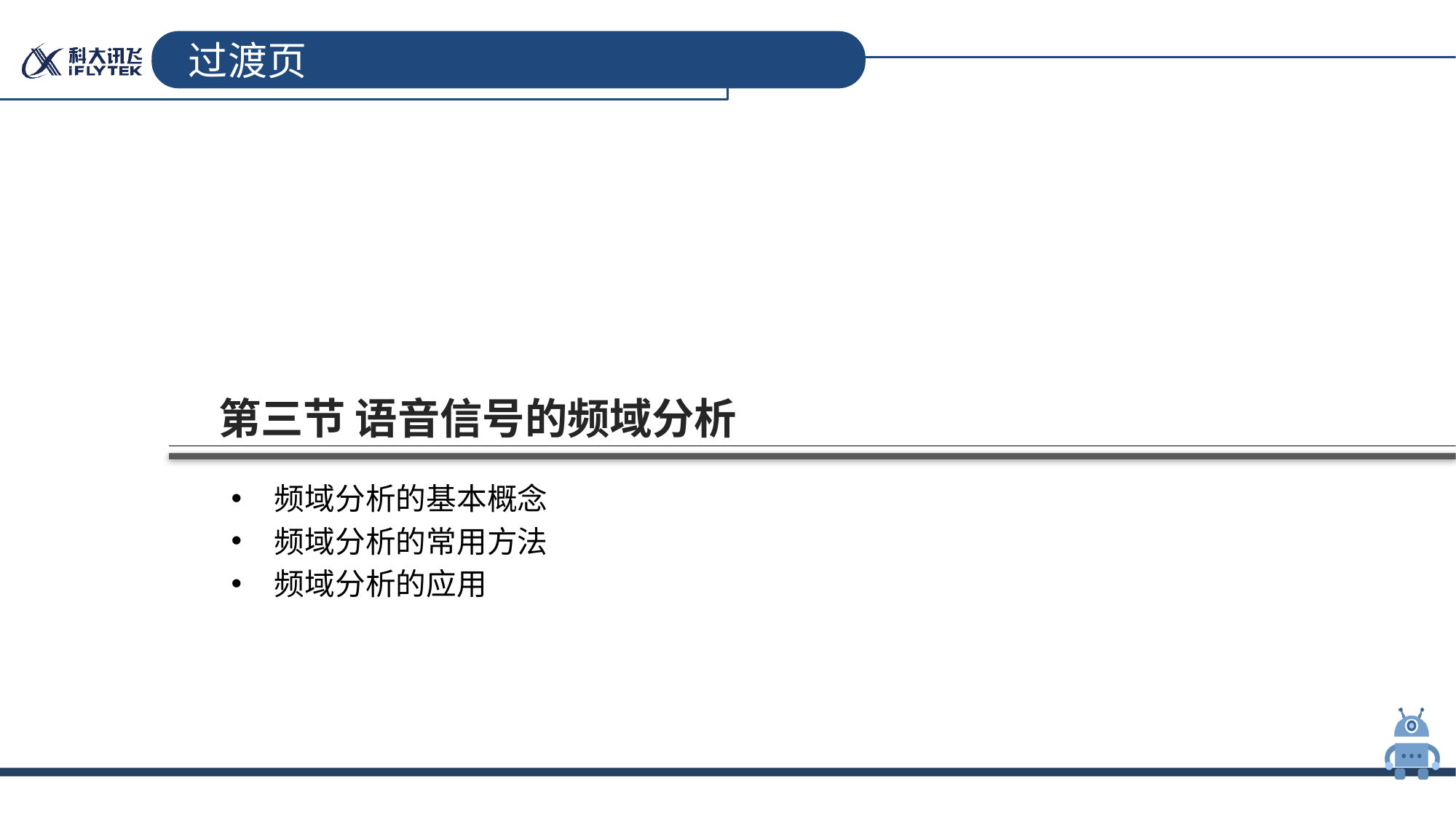

# 第三节 语音信号的频域分析
频域分析的基本概念
频域分析的常用方法
频域分析的应用